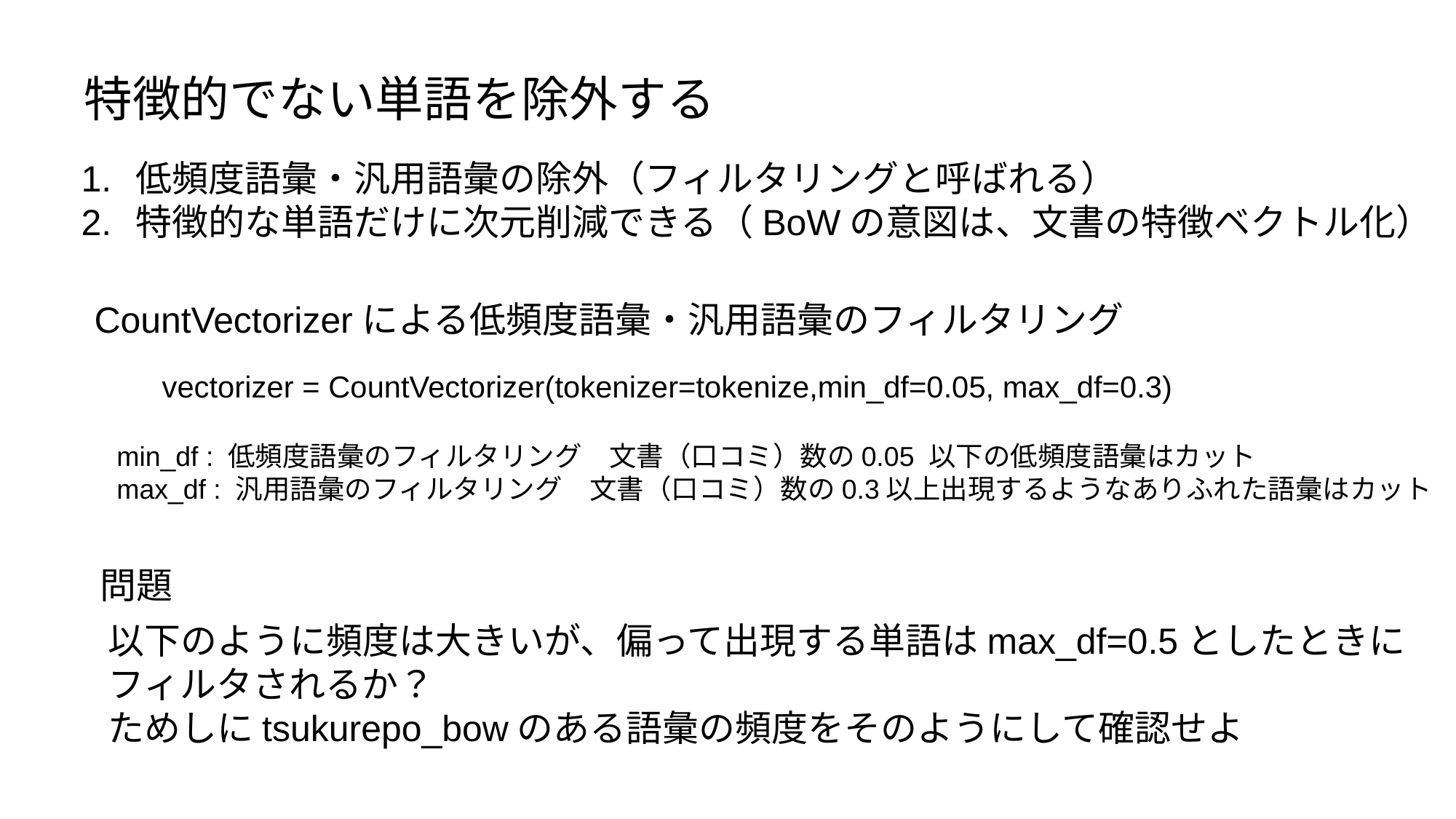

特徴的でない単語を除外する
低頻度語彙・汎用語彙の除外（フィルタリングと呼ばれる）
特徴的な単語だけに次元削減できる（BoWの意図は、文書の特徴ベクトル化）

CountVectorizerによる低頻度語彙・汎用語彙のフィルタリング
vectorizer = CountVectorizer(tokenizer=tokenize,min_df=0.05, max_df=0.3)
min_df : 低頻度語彙のフィルタリング　文書（口コミ）数の0.05 以下の低頻度語彙はカット
max_df : 汎用語彙のフィルタリング　文書（口コミ）数の0.3以上出現するようなありふれた語彙はカット
問題
以下のように頻度は大きいが、偏って出現する単語はmax_df=0.5としたときに
フィルタされるか？
ためしにtsukurepo_bowのある語彙の頻度をそのようにして確認せよ